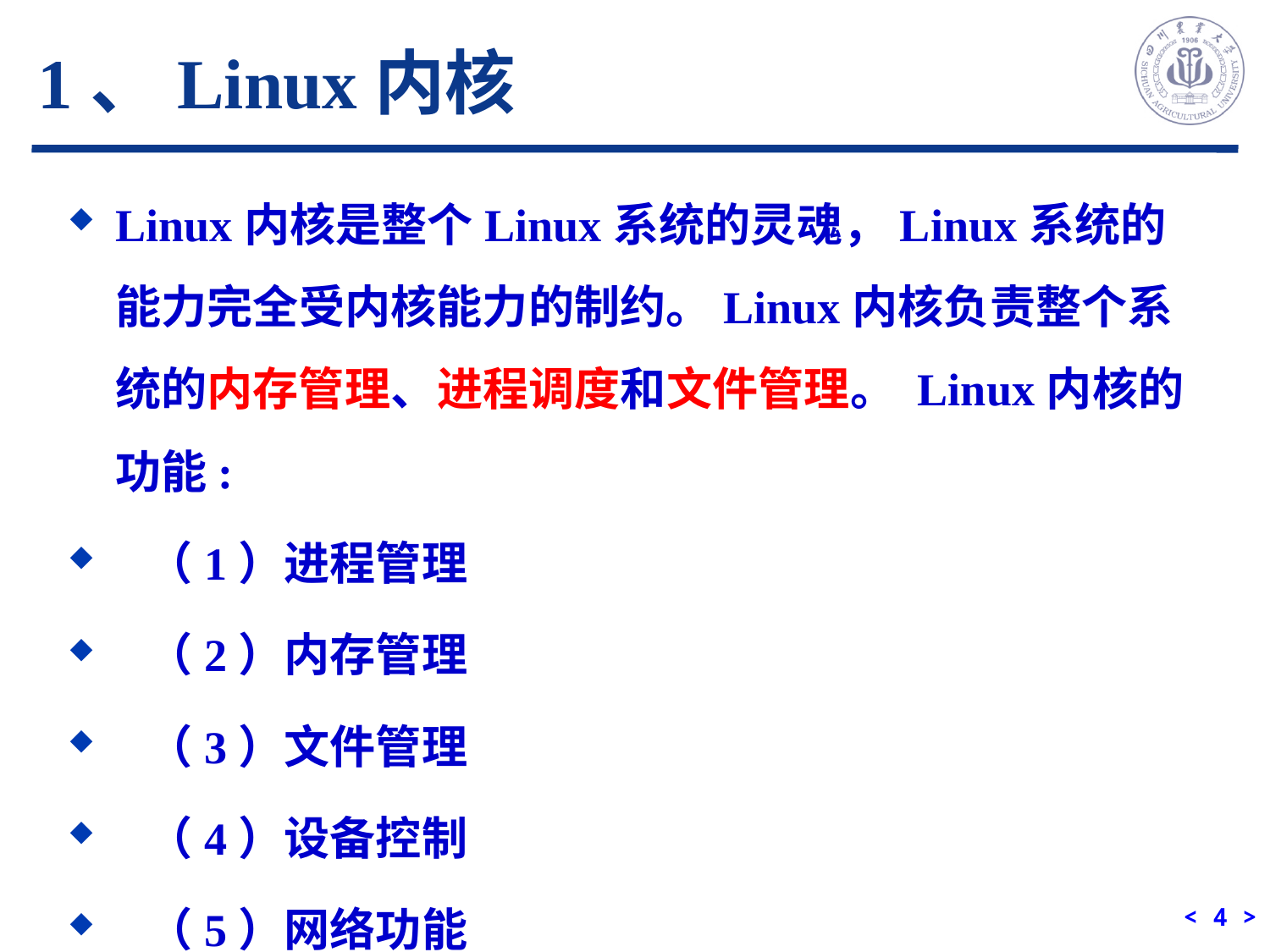

# 1、Linux内核
Linux内核是整个Linux系统的灵魂，Linux系统的能力完全受内核能力的制约。Linux内核负责整个系统的内存管理、进程调度和文件管理。 Linux内核的功能:
  （1）进程管理
  （2）内存管理
  （3）文件管理
  （4）设备控制
  （5）网络功能